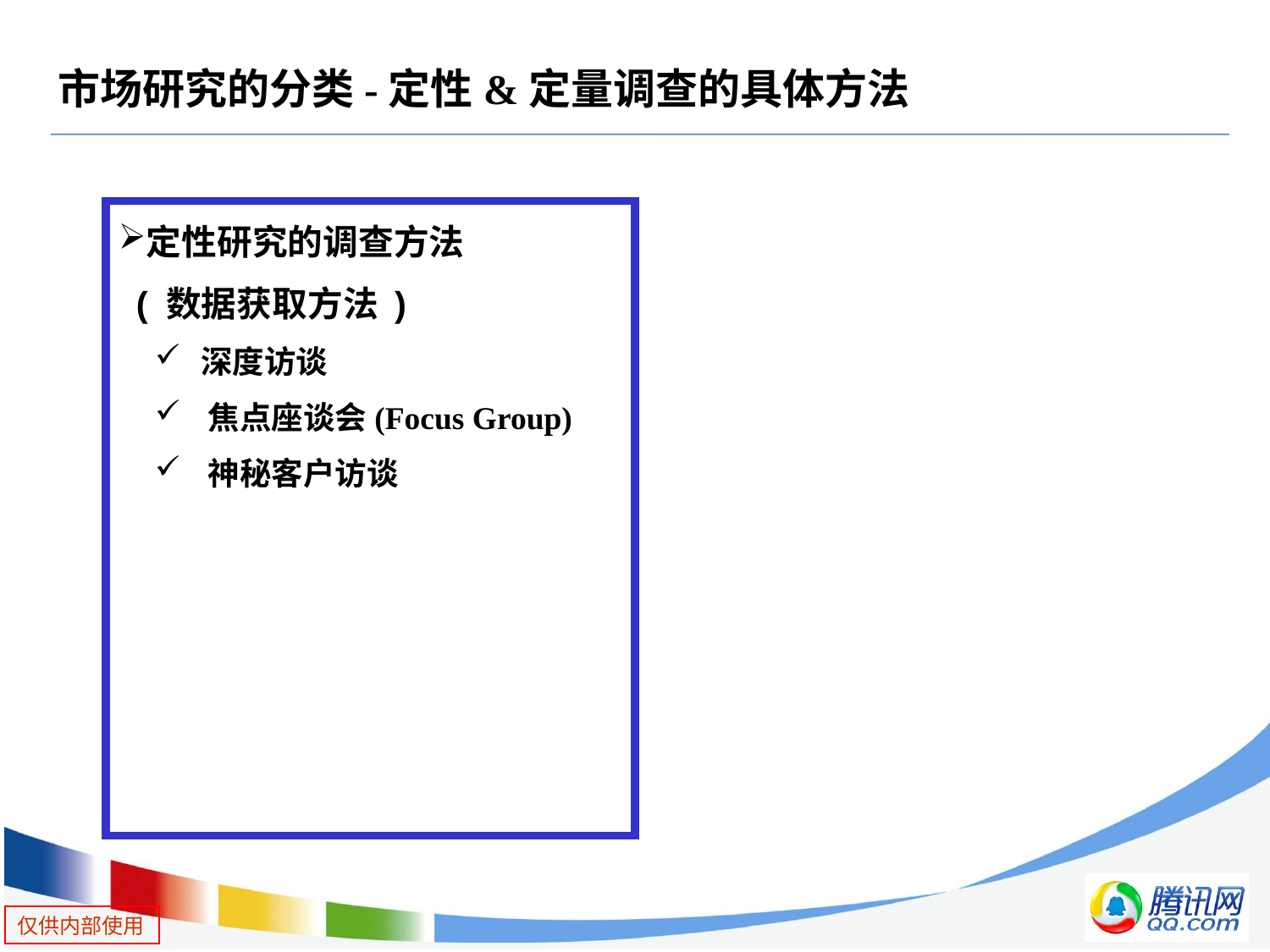

# 市场研究的分类-定性&定量调查的具体方法
定性研究的调查方法
  ( 数据获取方法 )
 深度访谈
  焦点座谈会(Focus Group)
  神秘客户访谈